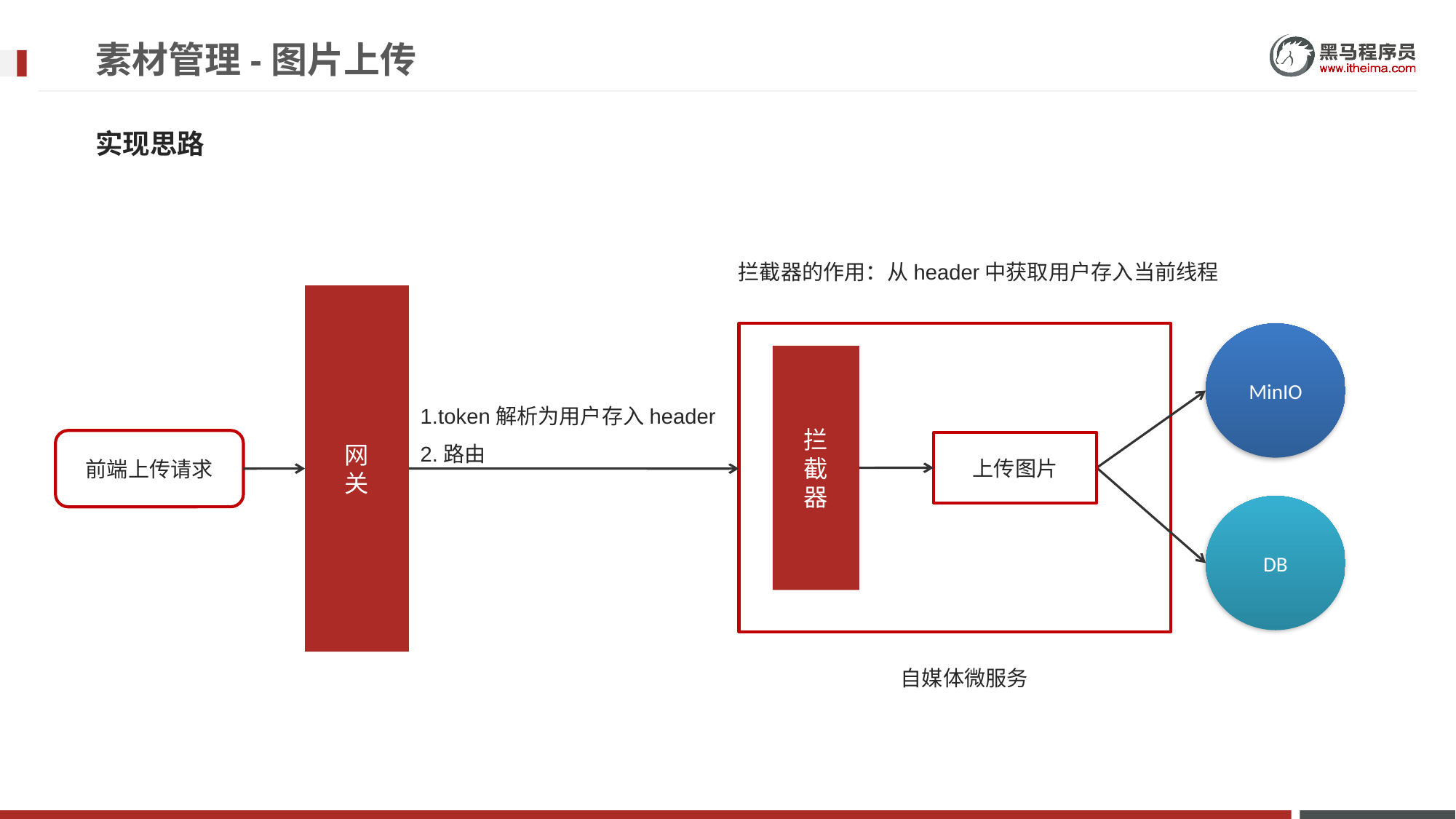

# 素材管理-图片上传
实现思路
拦截器的作用：从header中获取用户存入当前线程
网
关

自媒体微服务
MinIO
拦
截
器
1.token解析为用户存入header
2.路由
前端上传请求
上传图片
DB